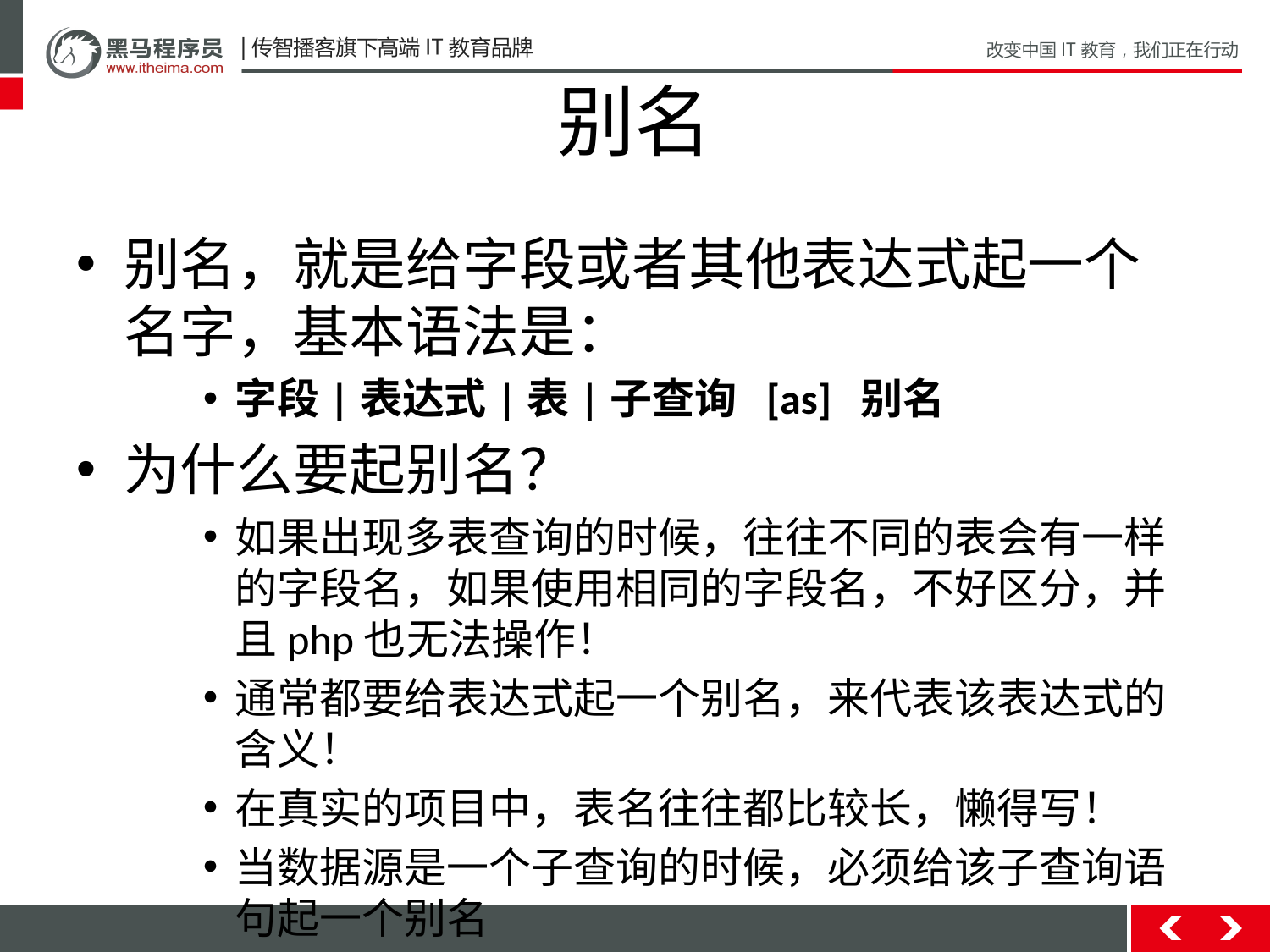

# 别名
别名，就是给字段或者其他表达式起一个名字，基本语法是：
字段|表达式|表|子查询  [as]  别名
为什么要起别名？
如果出现多表查询的时候，往往不同的表会有一样的字段名，如果使用相同的字段名，不好区分，并且php也无法操作！
通常都要给表达式起一个别名，来代表该表达式的含义！
在真实的项目中，表名往往都比较长，懒得写！
当数据源是一个子查询的时候，必须给该子查询语句起一个别名